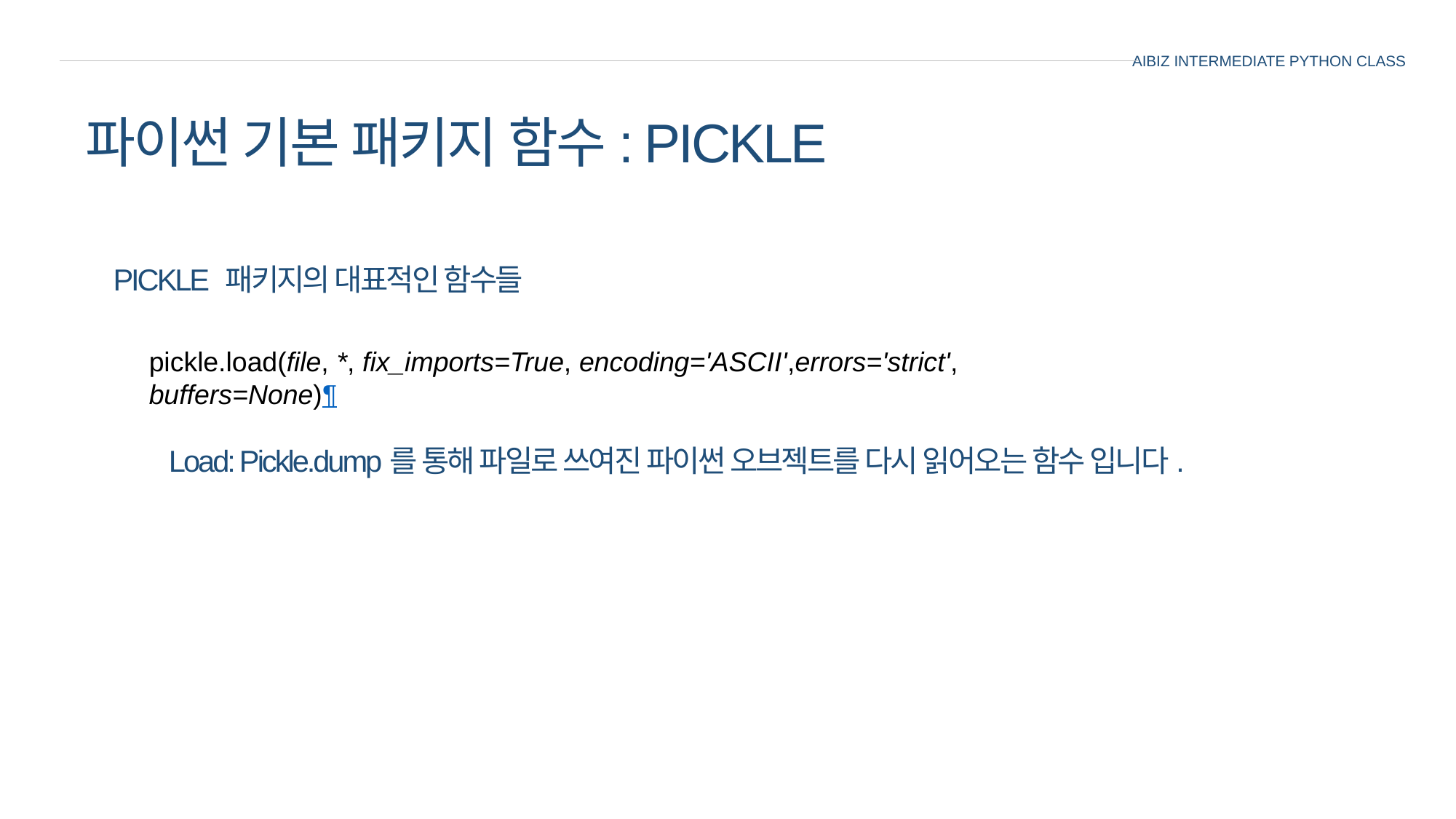

AIBIZ INTERMEDIATE PYTHON CLASS
파이썬 기본 패키지 함수: PICKLE
PICKLE 패키지의 대표적인 함수들
pickle.load(file, *, fix_imports=True, encoding='ASCII',errors='strict', buffers=None)¶
Load: Pickle.dump를 통해 파일로 쓰여진 파이썬 오브젝트를 다시 읽어오는 함수 입니다.